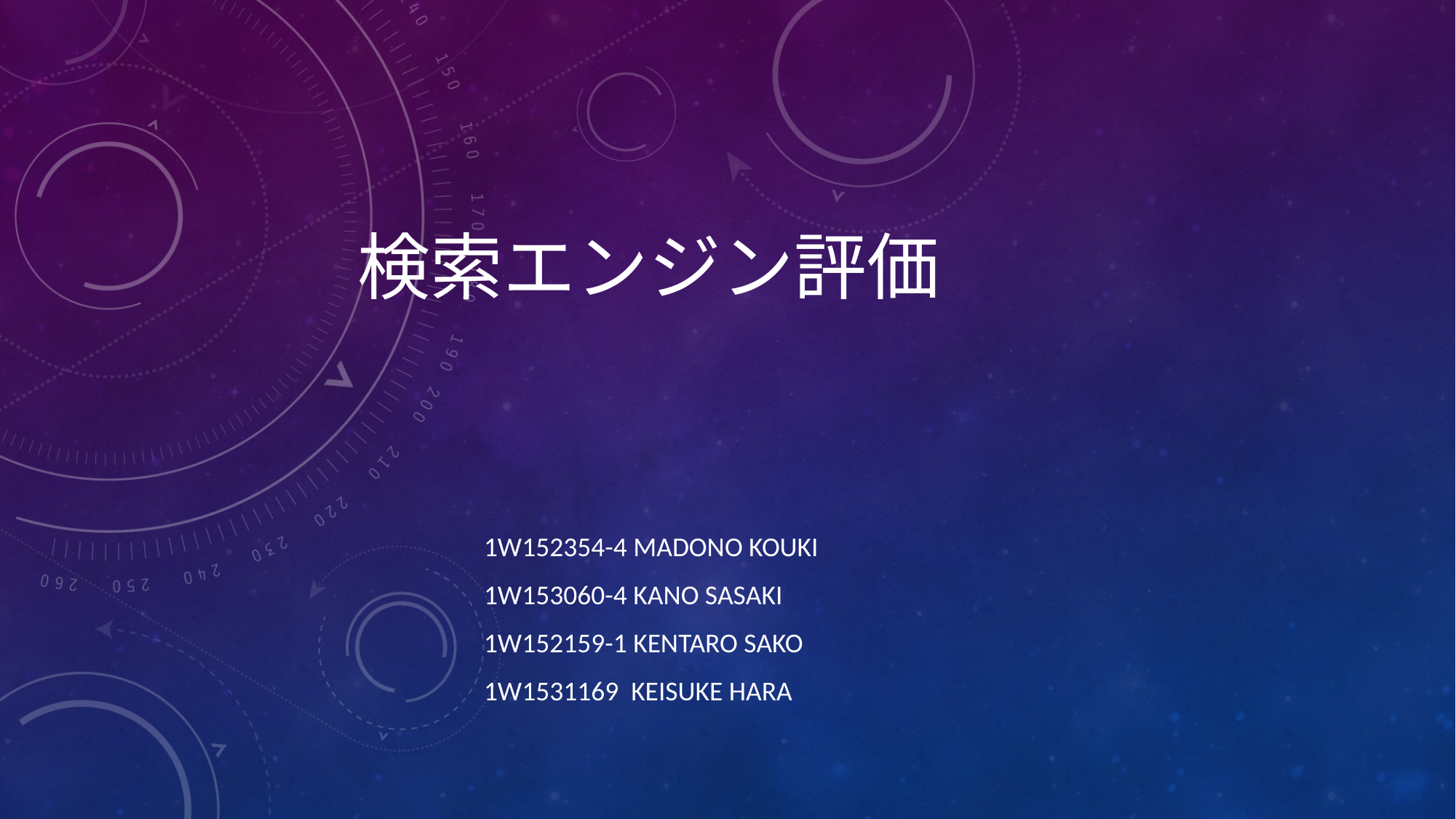

# 検索エンジン評価
1w152354-4 MADONO KOUKI
1w153060-4 Kano sasaki
1w152159-1 kentaro sako
1w1531169  keisuke hara